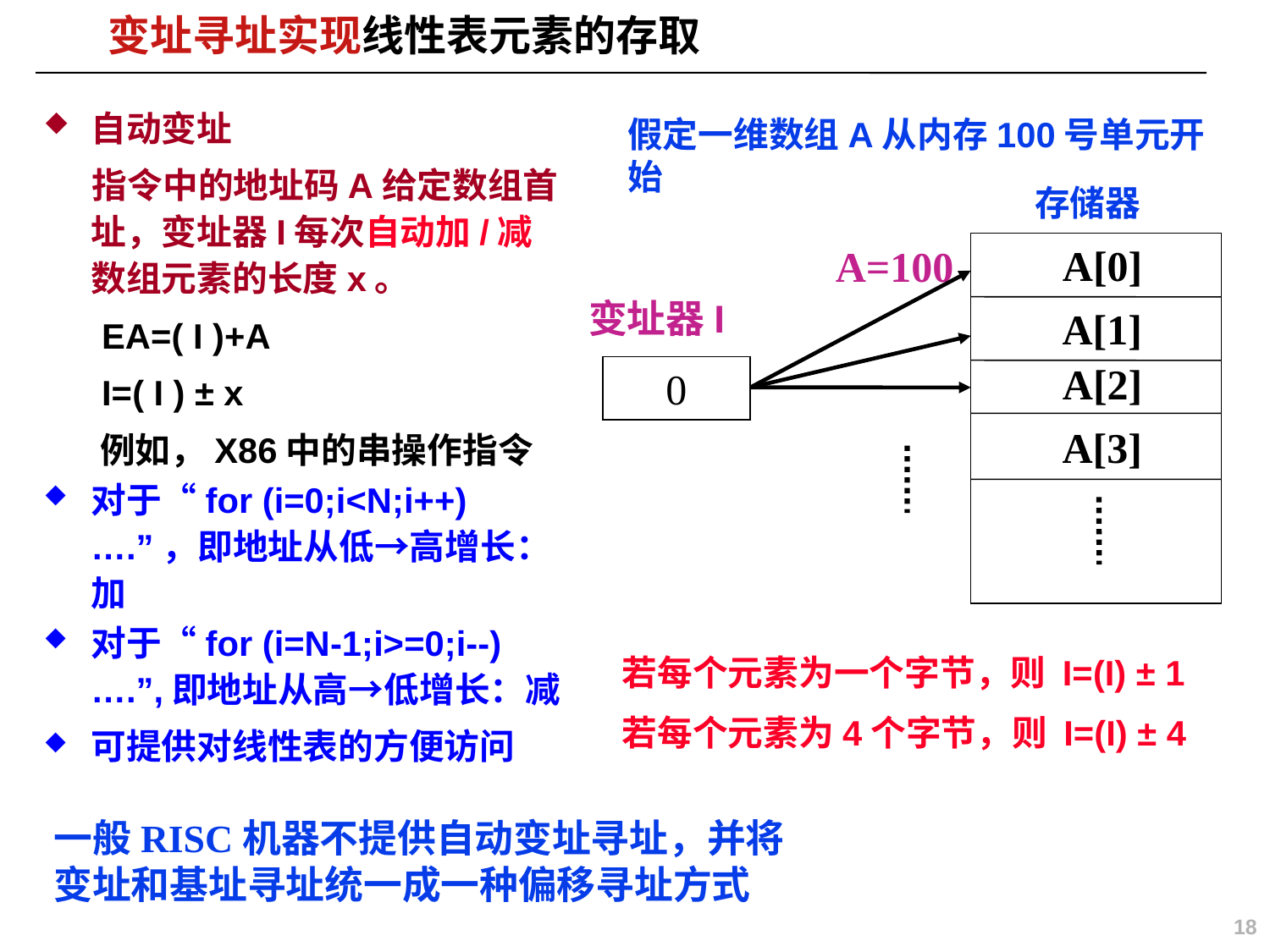

# 变址寻址实现线性表元素的存取
自动变址
     指令中的地址码A给定数组首址，变址器I每次自动加/减数组元素的长度x。
      EA=( I )+A
      I=( I ) ± x
      例如，X86中的串操作指令
对于“for (i=0;i<N;i++) ….”，即地址从低→高增长：加
对于“for (i=N-1;i>=0;i--) ….”,即地址从高→低增长：减
可提供对线性表的方便访问
假定一维数组A从内存100号单元开始
存储器
A[0]

A[1]

A[2]

A[3]

A=100

变址器I

0

若每个元素为一个字节，则 I=(I) ± 1
若每个元素为4个字节，则 I=(I) ± 4
一般RISC机器不提供自动变址寻址，并将变址和基址寻址统一成一种偏移寻址方式
18